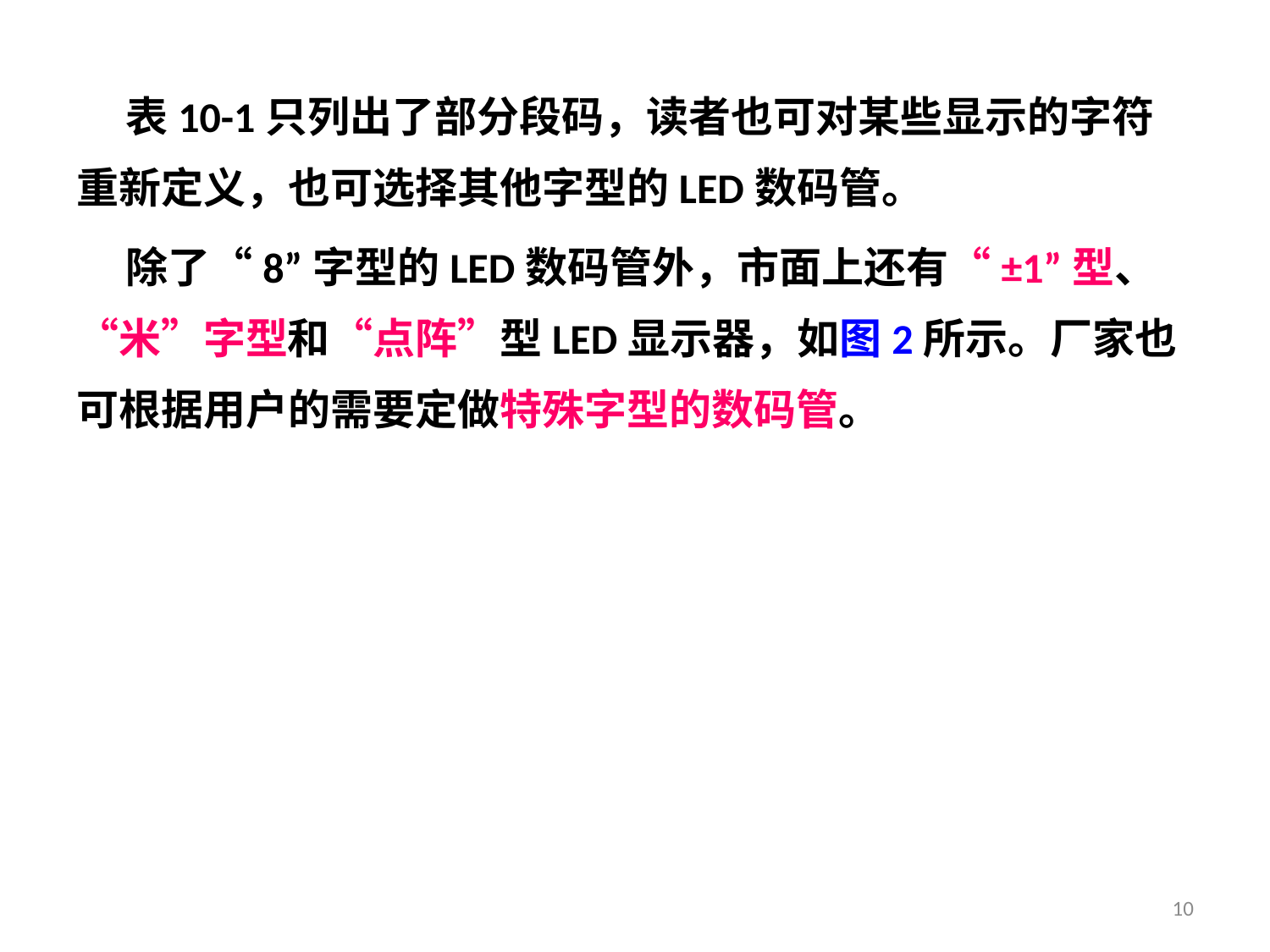

# 表10-1只列出了部分段码，读者也可对某些显示的字符重新定义，也可选择其他字型的LED数码管。
除了“8”字型的LED数码管外，市面上还有“±1”型、“米”字型和“点阵”型LED显示器，如图2所示。厂家也可根据用户的需要定做特殊字型的数码管。

10